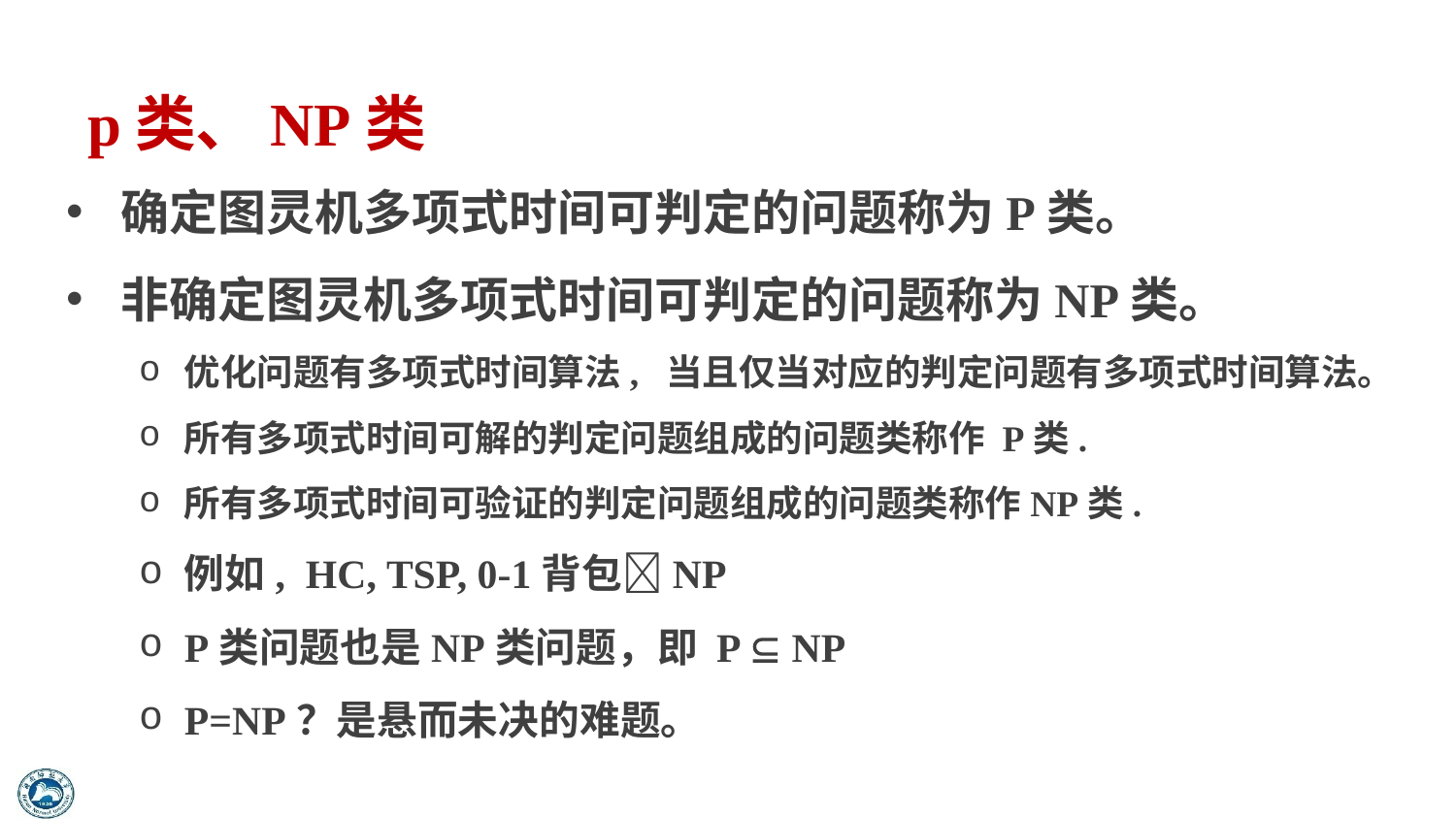

# p类、NP类
确定图灵机多项式时间可判定的问题称为P类。
非确定图灵机多项式时间可判定的问题称为NP类。
优化问题有多项式时间算法,  当且仅当对应的判定问题有多项式时间算法。
所有多项式时间可解的判定问题组成的问题类称作 P类.
所有多项式时间可验证的判定问题组成的问题类称作NP类.
例如,  HC, TSP, 0-1背包∈NP
P类问题也是NP类问题，即 P ⊆ NP
P=NP？是悬而未决的难题。